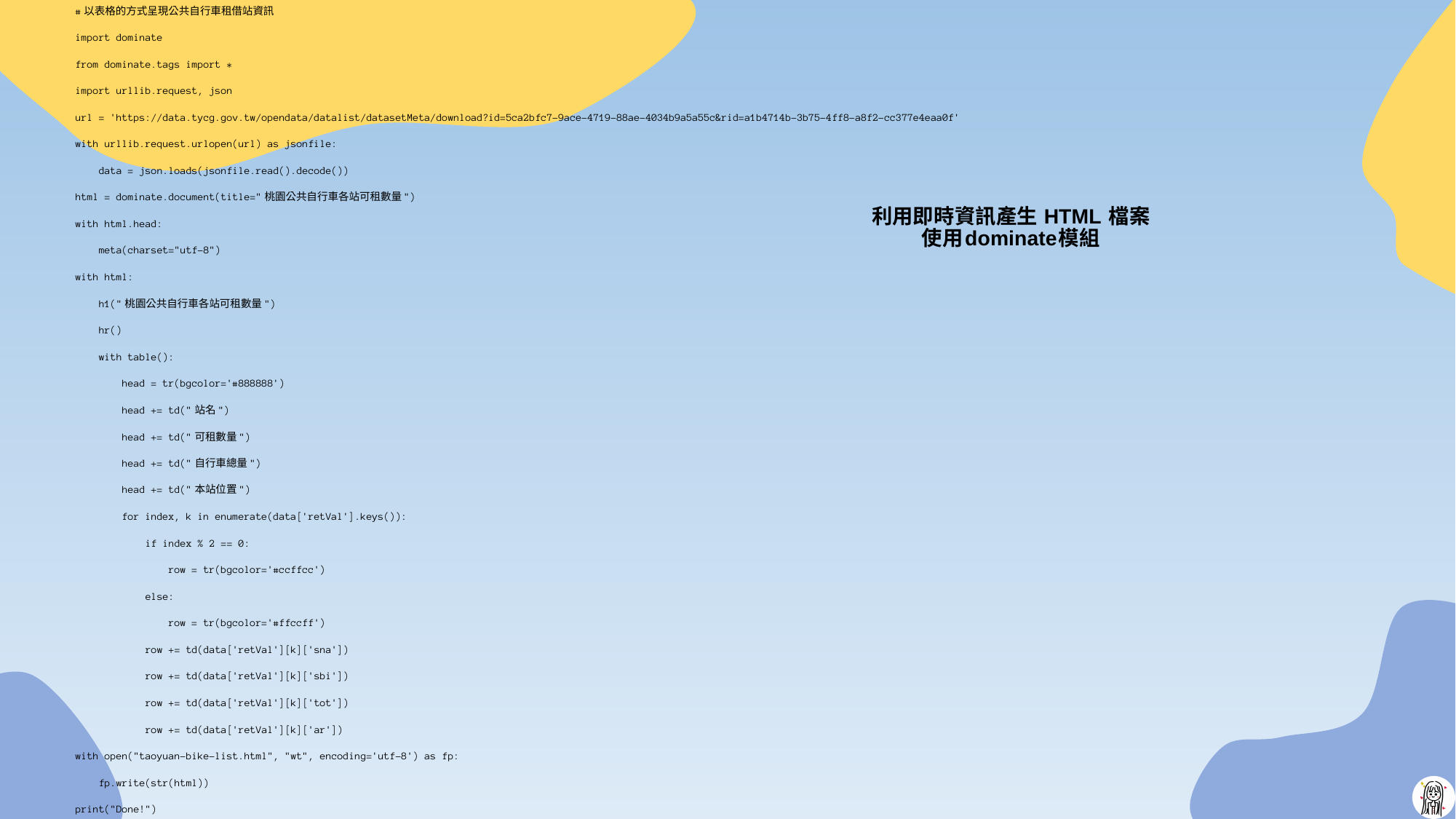

#以表格的方式呈現公共自行車租借站資訊
import dominate
from dominate.tags import *
import urllib.request, json
url = 'https://data.tycg.gov.tw/opendata/datalist/datasetMeta/download?id=5ca2bfc7-9ace-4719-88ae-4034b9a5a55c&rid=a1b4714b-3b75-4ff8-a8f2-cc377e4eaa0f'
with urllib.request.urlopen(url) as jsonfile:
    data = json.loads(jsonfile.read().decode())
html = dominate.document(title="桃園公共自行車各站可租數量")
with html.head:
    meta(charset="utf-8")
with html:
    h1("桃園公共自行車各站可租數量")
    hr()
    with table():
        head = tr(bgcolor='#888888')
        head += td("站名")
        head += td("可租數量")
        head += td("自行車總量")
        head += td("本站位置")
        for index, k in enumerate(data['retVal'].keys()):
            if index % 2 == 0:
                row = tr(bgcolor='#ccffcc')
            else:
                row = tr(bgcolor='#ffccff')
            row += td(data['retVal'][k]['sna'])
            row += td(data['retVal'][k]['sbi'])
            row += td(data['retVal'][k]['tot'])
            row += td(data['retVal'][k]['ar'])
with open("taoyuan-bike-list.html", "wt", encoding='utf-8') as fp:
    fp.write(str(html))
print("Done!")

# 利用即時資訊產生 HTML 檔案 使用dominate模組
35